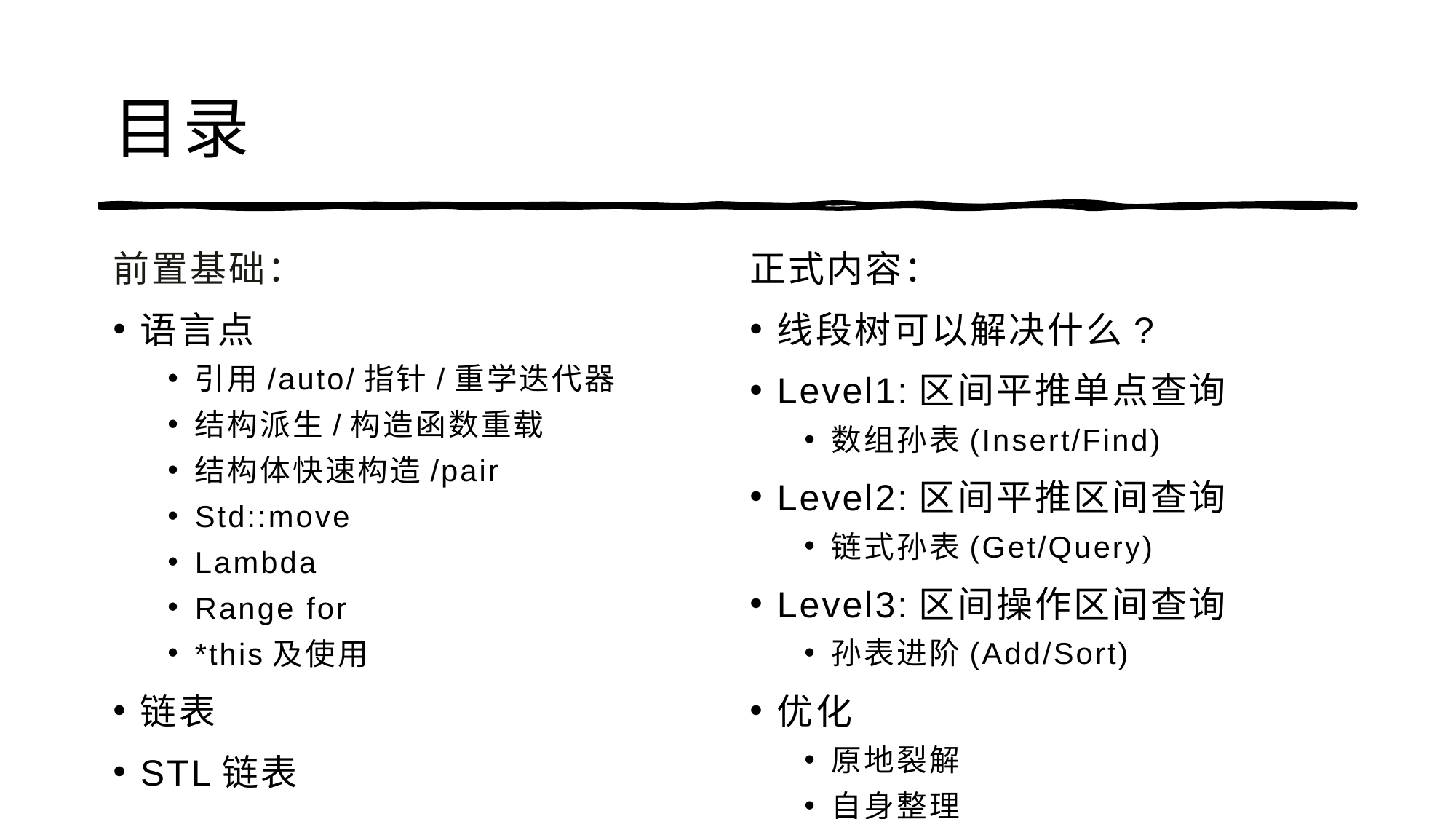

# 目录
前置基础：
语言点
引用/auto/指针/重学迭代器
结构派生/构造函数重载
结构体快速构造/pair
Std::move
Lambda
Range for
*this及使用
链表
STL链表
正式内容：
线段树可以解决什么?
Level1:区间平推单点查询
数组孙表(Insert/Find)
Level2:区间平推区间查询
链式孙表(Get/Query)
Level3:区间操作区间查询
孙表进阶(Add/Sort)
优化
原地裂解
自身整理